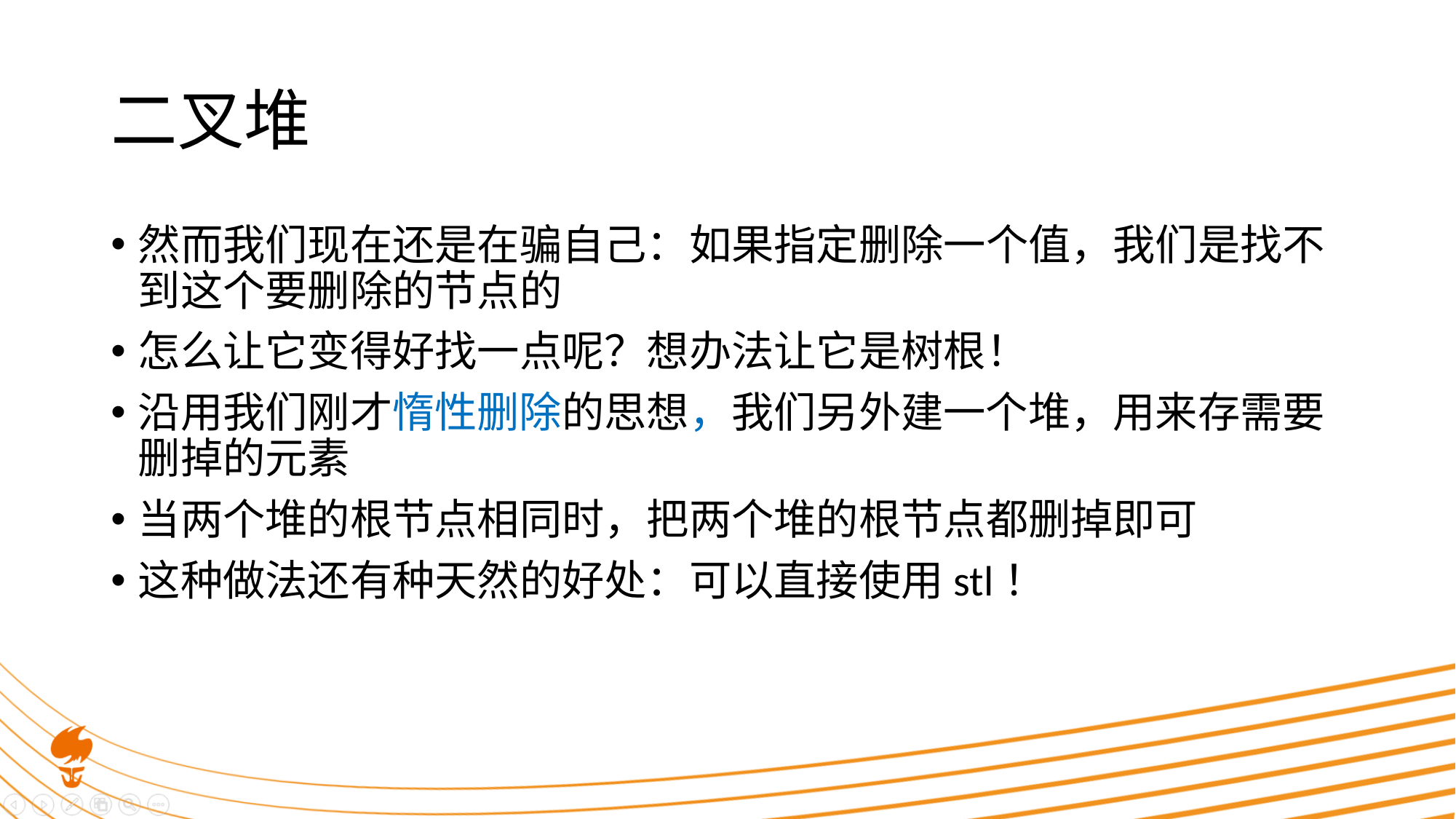

# 二叉堆
然而我们现在还是在骗自己：如果指定删除一个值，我们是找不到这个要删除的节点的
怎么让它变得好找一点呢？想办法让它是树根！
沿用我们刚才惰性删除的思想，我们另外建一个堆，用来存需要删掉的元素
当两个堆的根节点相同时，把两个堆的根节点都删掉即可
这种做法还有种天然的好处：可以直接使用stl！